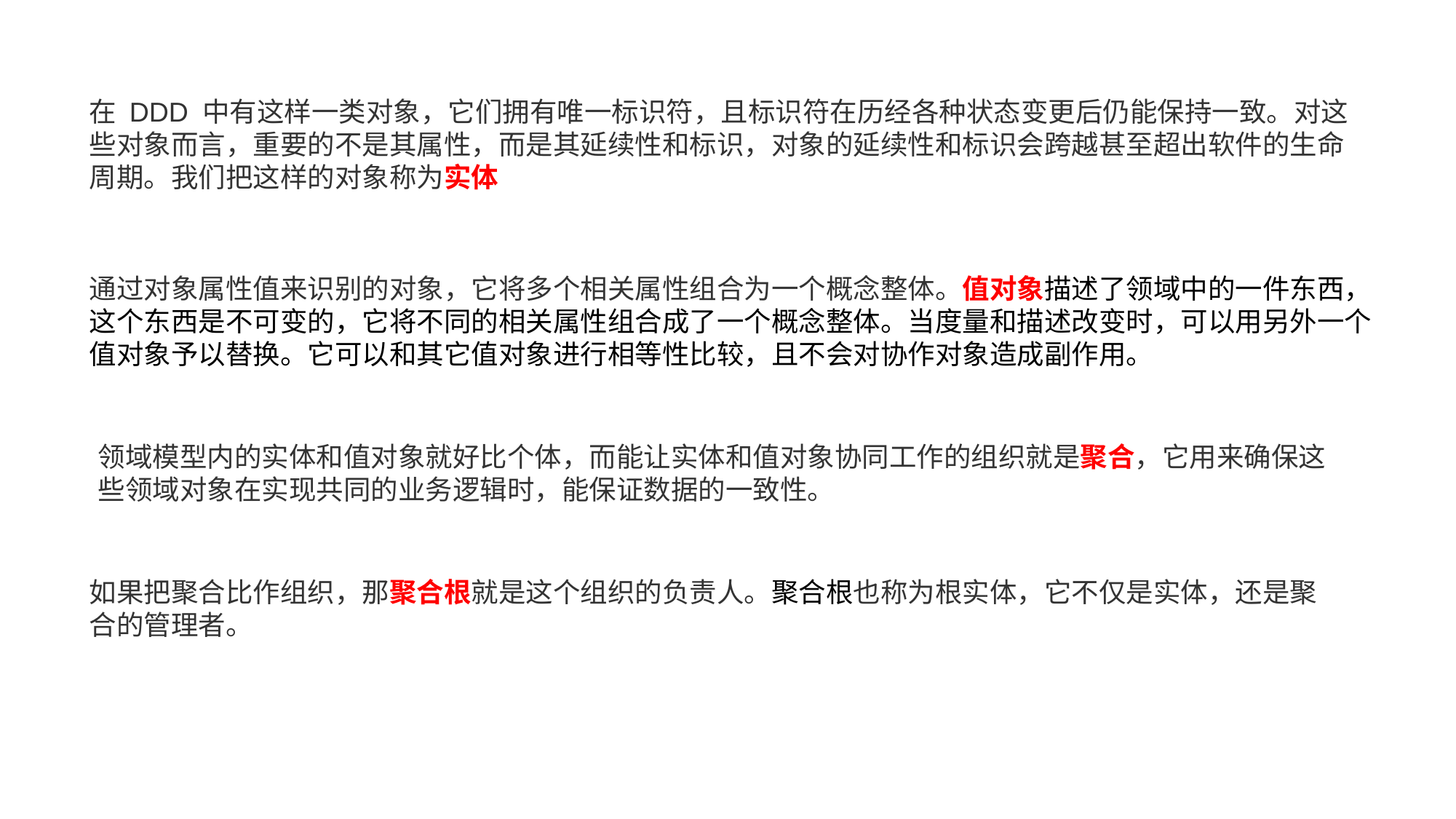

在 DDD 中有这样一类对象，它们拥有唯一标识符，且标识符在历经各种状态变更后仍能保持一致。对这些对象而言，重要的不是其属性，而是其延续性和标识，对象的延续性和标识会跨越甚至超出软件的生命周期。我们把这样的对象称为实体
通过对象属性值来识别的对象，它将多个相关属性组合为一个概念整体。值对象描述了领域中的一件东西，这个东西是不可变的，它将不同的相关属性组合成了一个概念整体。当度量和描述改变时，可以用另外一个值对象予以替换。它可以和其它值对象进行相等性比较，且不会对协作对象造成副作用。
领域模型内的实体和值对象就好比个体，而能让实体和值对象协同工作的组织就是聚合，它用来确保这些领域对象在实现共同的业务逻辑时，能保证数据的一致性。
如果把聚合比作组织，那聚合根就是这个组织的负责人。聚合根也称为根实体，它不仅是实体，还是聚合的管理者。